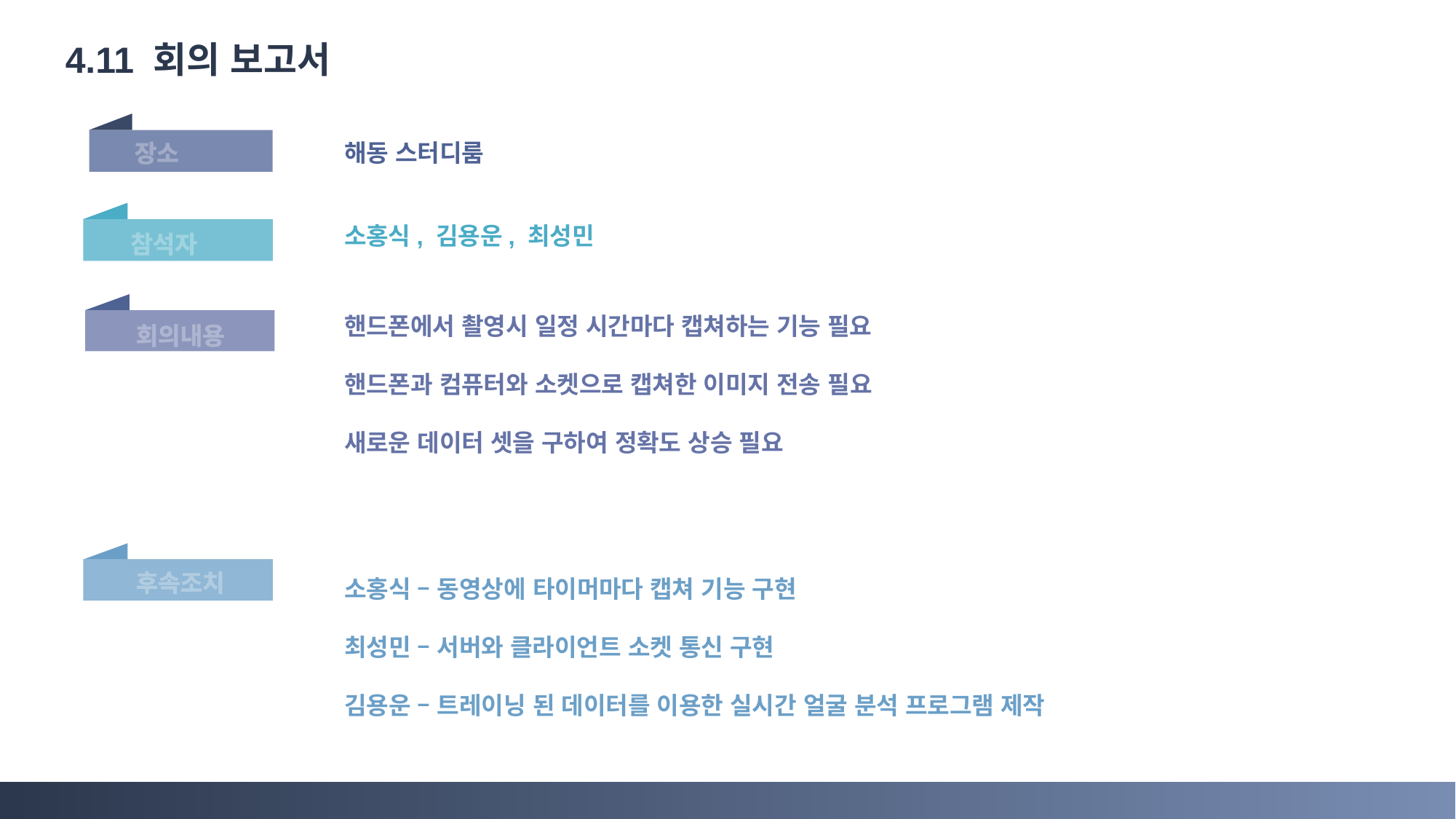

4.11 회의 보고서

장소
해동 스터디룸

참석자
소홍식, 김용운, 최성민

회의내용
핸드폰에서 촬영시 일정 시간마다 캡쳐하는 기능 필요

핸드폰과 컴퓨터와 소켓으로 캡쳐한 이미지 전송 필요

새로운 데이터 셋을 구하여 정확도 상승 필요

후속조치
소홍식 – 동영상에 타이머마다 캡쳐 기능 구현

최성민 – 서버와 클라이언트 소켓 통신 구현

김용운 – 트레이닝 된 데이터를 이용한 실시간 얼굴 분석 프로그램 제작